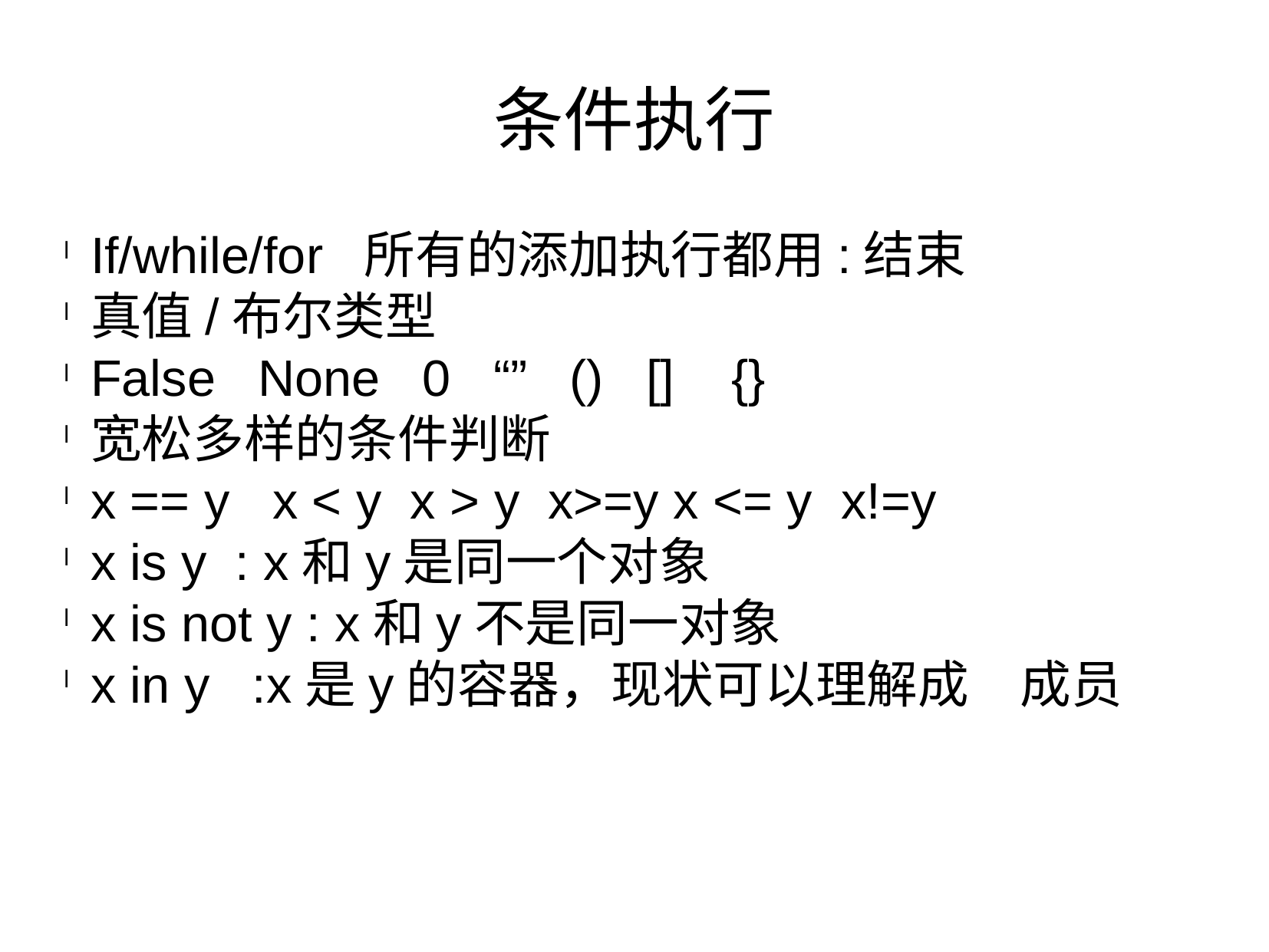

条件执行
If/while/for  所有的添加执行都用:结束
真值/布尔类型
False   None   0   “”   ()   []    {}
宽松多样的条件判断
x == y   x < y  x > y  x>=y x <= y  x!=y
x is y  : x和y是同一个对象
x is not y : x和y不是同一对象
x in y   :x是y的容器，现状可以理解成　成员